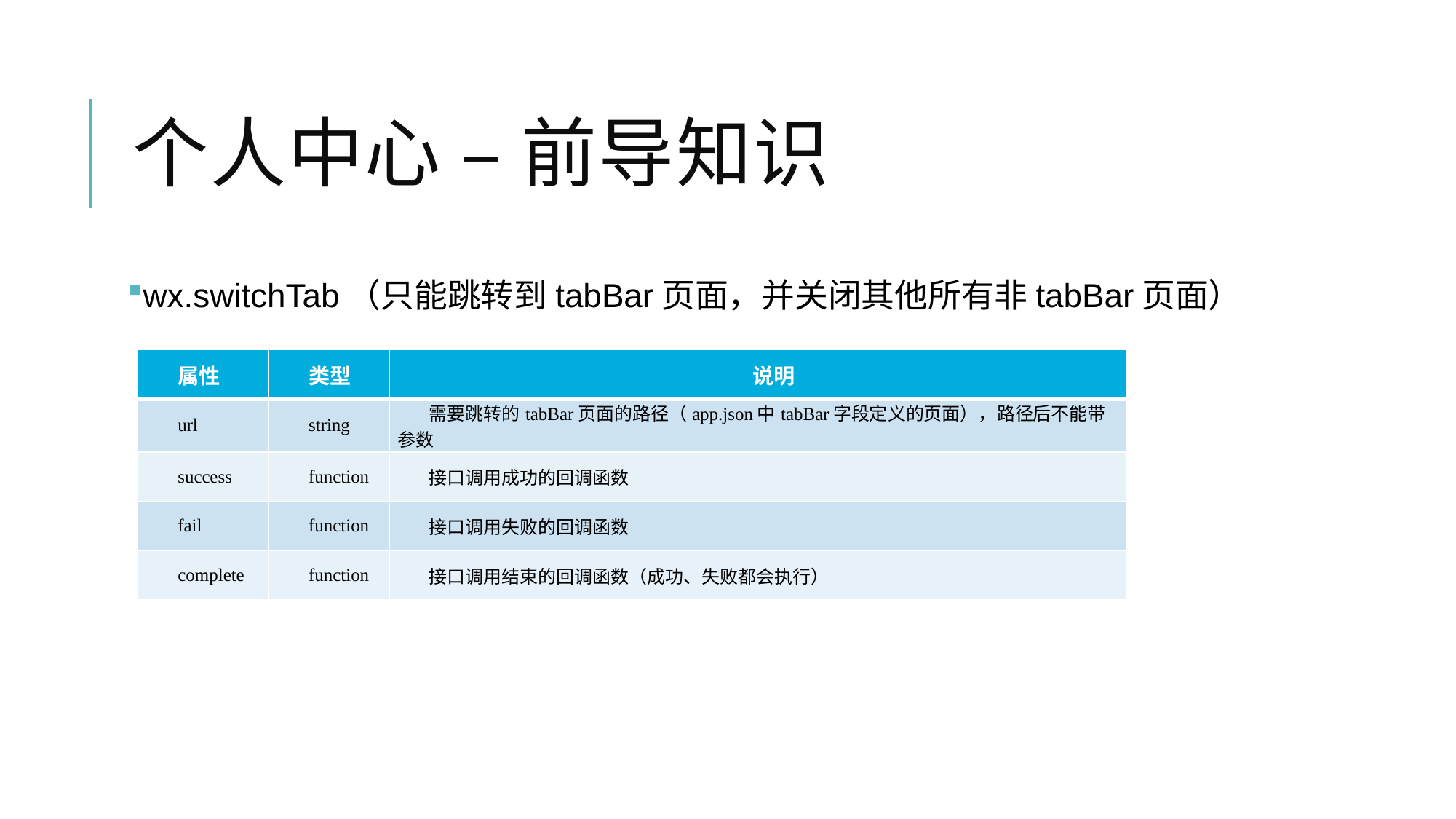

# 个人中心 – 前导知识
wx.switchTab（只能跳转到tabBar页面，并关闭其他所有非tabBar页面）
| 属性 | 类型 | 说明 |
| --- | --- | --- |
| url | string | 需要跳转的tabBar页面的路径（app.json中tabBar字段定义的页面），路径后不能带参数 |
| success | function | 接口调用成功的回调函数 |
| fail | function | 接口调用失败的回调函数 |
| complete | function | 接口调用结束的回调函数（成功、失败都会执行） |